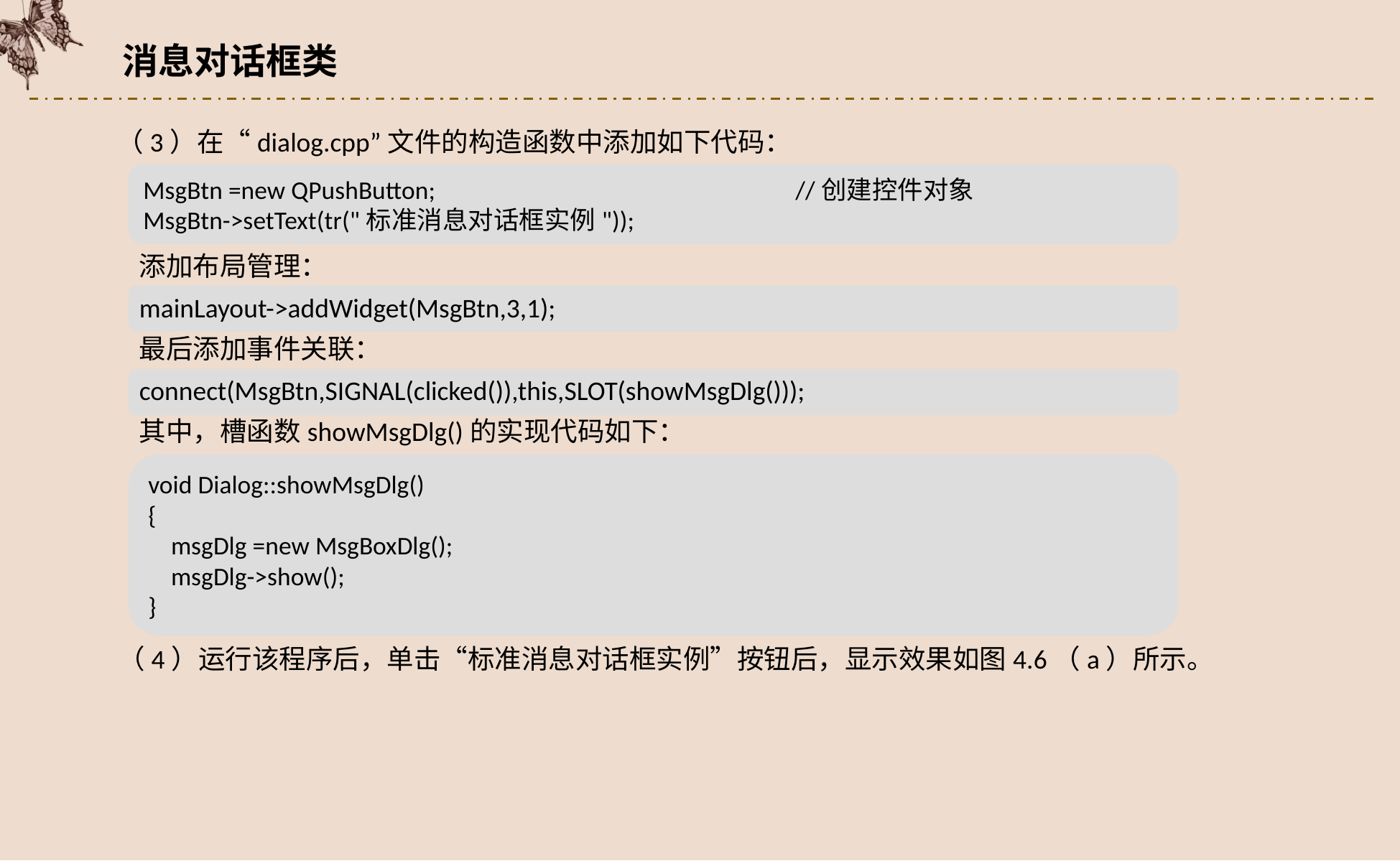

消息对话框类
（3）在“dialog.cpp”文件的构造函数中添加如下代码：
MsgBtn =new QPushButton;                             		 //创建控件对象
MsgBtn->setText(tr("标准消息对话框实例"));
添加布局管理：
mainLayout->addWidget(MsgBtn,3,1);
最后添加事件关联：
connect(MsgBtn,SIGNAL(clicked()),this,SLOT(showMsgDlg()));
其中，槽函数showMsgDlg()的实现代码如下：

void Dialog::showMsgDlg()
{
    msgDlg =new MsgBoxDlg();
    msgDlg->show();
}
（4）运行该程序后，单击“标准消息对话框实例”按钮后，显示效果如图4.6（a）所示。